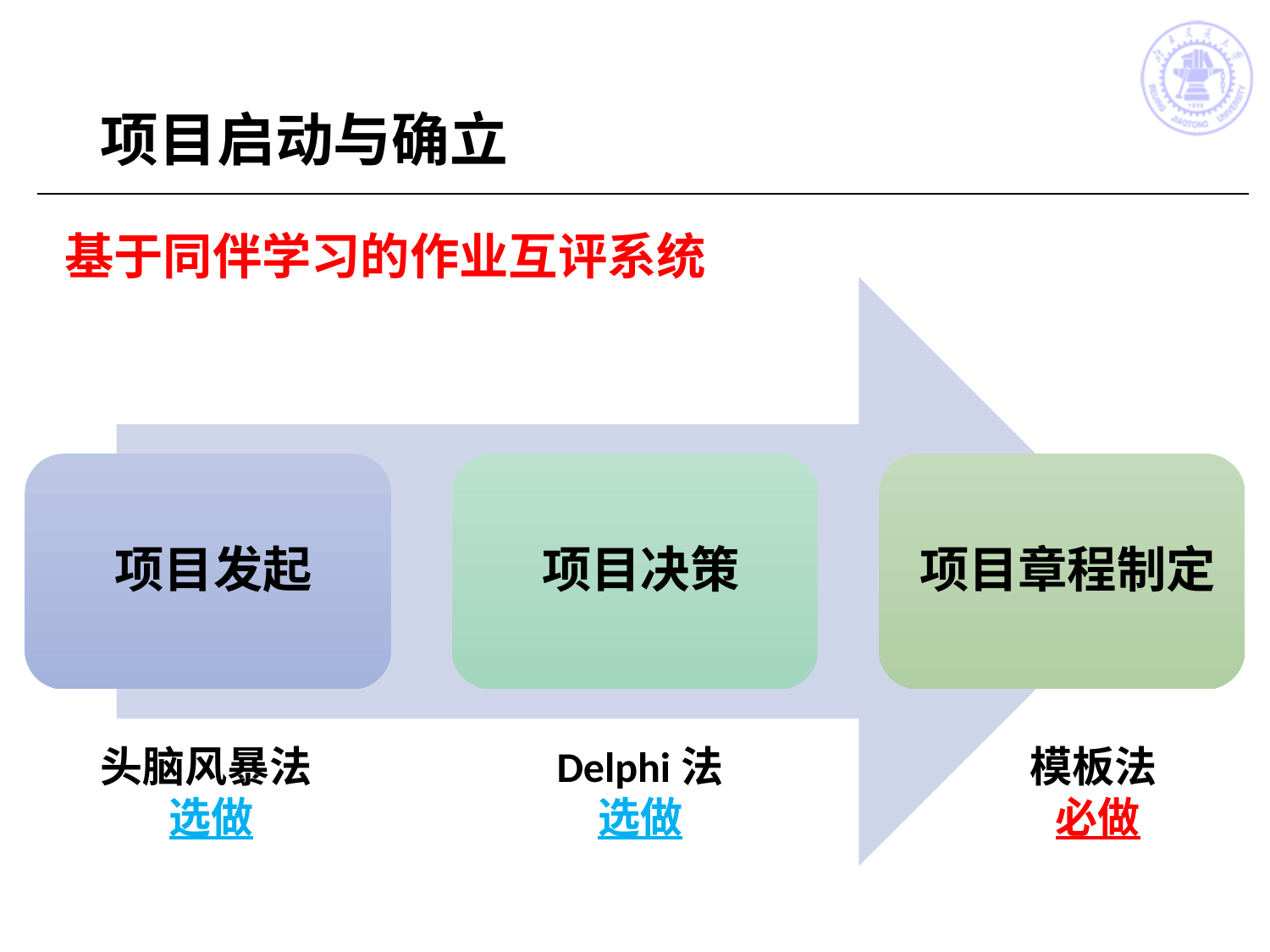

# 项目启动与确立
基于同伴学习的作业互评系统
项目发起
项目决策
项目章程制定
头脑风暴法
选做
 模板法
 必做
Delphi法
选做